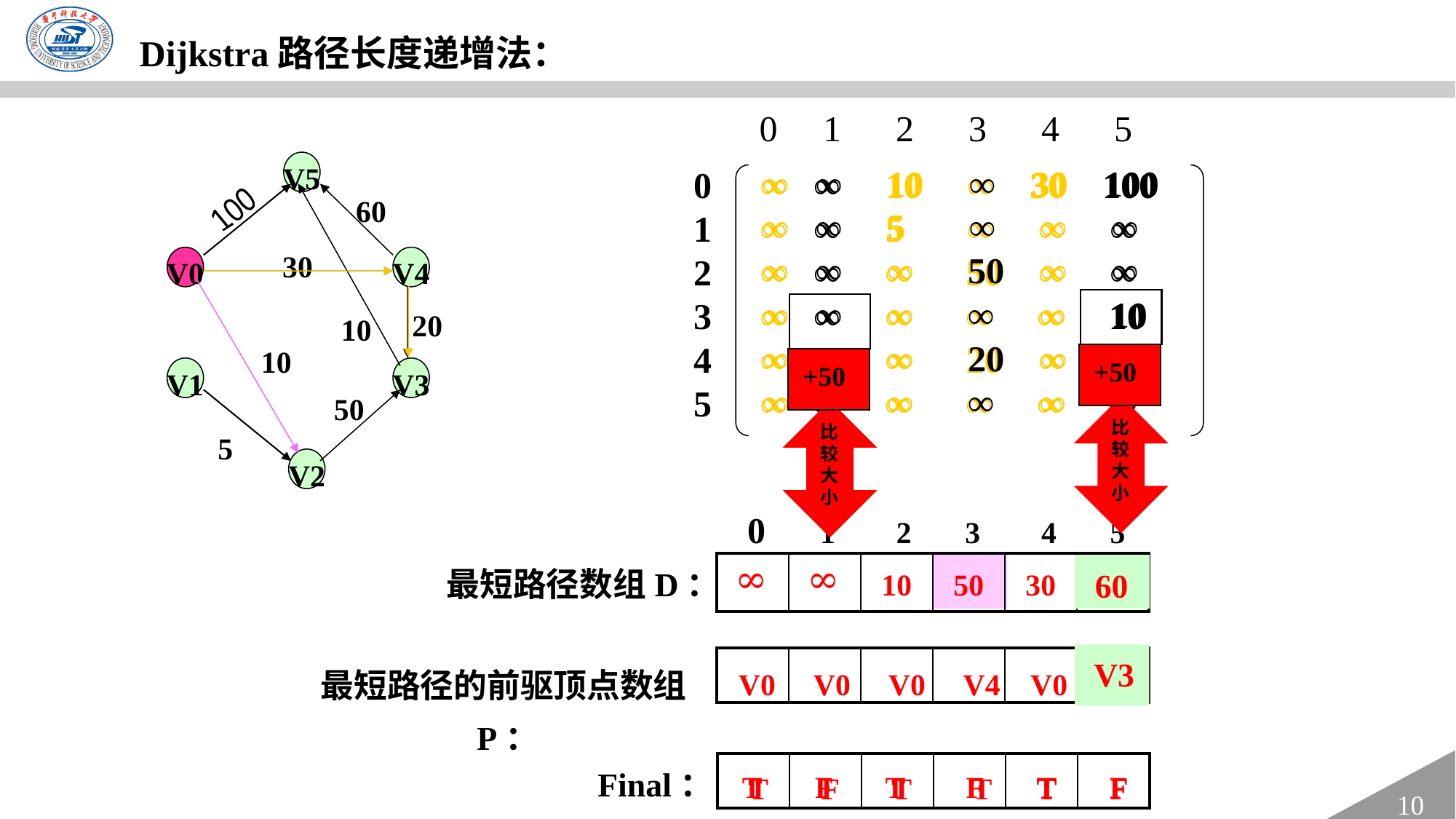

Dijkstra路径长度递增法：
 0     1      2      3      4      5
V5
∞   ∞     10     ∞    30    100
∞   ∞     5       ∞     ∞     ∞
∞   ∞     ∞      50    ∞     ∞
∞   ∞     ∞      ∞     ∞     10
∞   ∞     ∞      20    ∞     60
∞   ∞     ∞      ∞     ∞     ∞
0
1
2
3
4
5
∞   ∞     10     ∞    30    100
∞   ∞     5       ∞     ∞     ∞
∞   ∞     ∞      50    ∞     ∞
∞   ∞     ∞      ∞     ∞     10
∞   ∞     ∞      20    ∞     60
∞   ∞     ∞      ∞     ∞     ∞

60

100
30
V0
V4

20

10
10

+50
+50
V1
V3
50

比较大小
5
比较大小
V2
   0      1        2       3        4       5
最短路径数组D：
| ∞ | ∞ | 10 | 50 | 30 | 90 |
| --- | --- | --- | --- | --- | --- |

60

最短路径的前驱顶点数组P：
|  |  |  |  |  |  |
| --- | --- | --- | --- | --- | --- |
V3
V0     V0     V0     V4    V0    V4

Final：
T       F       T        F       T       F
T       F       T        T      T       F
|  |  |  |  |  |  |
| --- | --- | --- | --- | --- | --- |